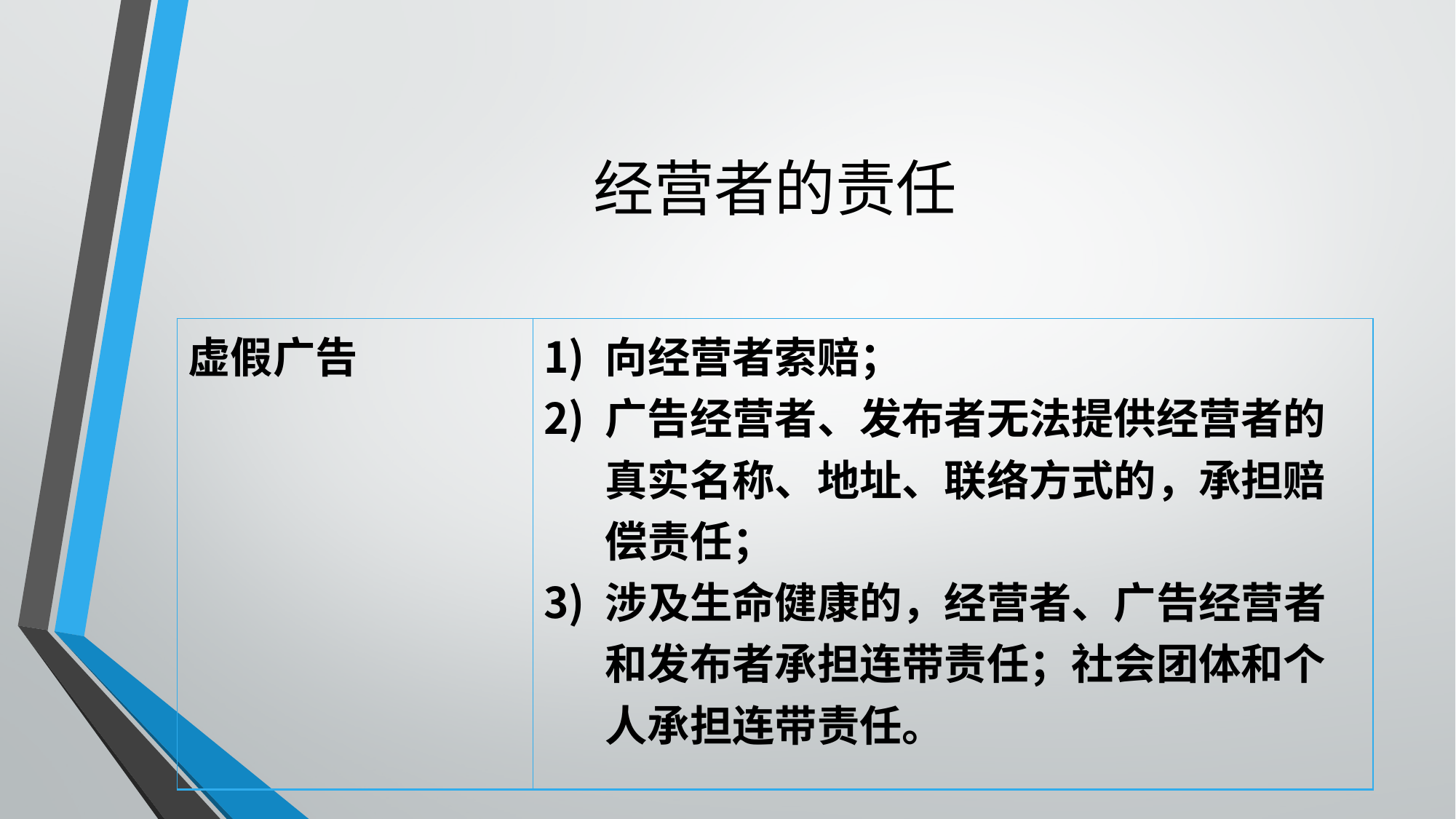

# 经营者的责任
| 虚假广告 | 向经营者索赔； 广告经营者、发布者无法提供经营者的真实名称、地址、联络方式的，承担赔偿责任； 涉及生命健康的，经营者、广告经营者和发布者承担连带责任；社会团体和个人承担连带责任。 |
| --- | --- |